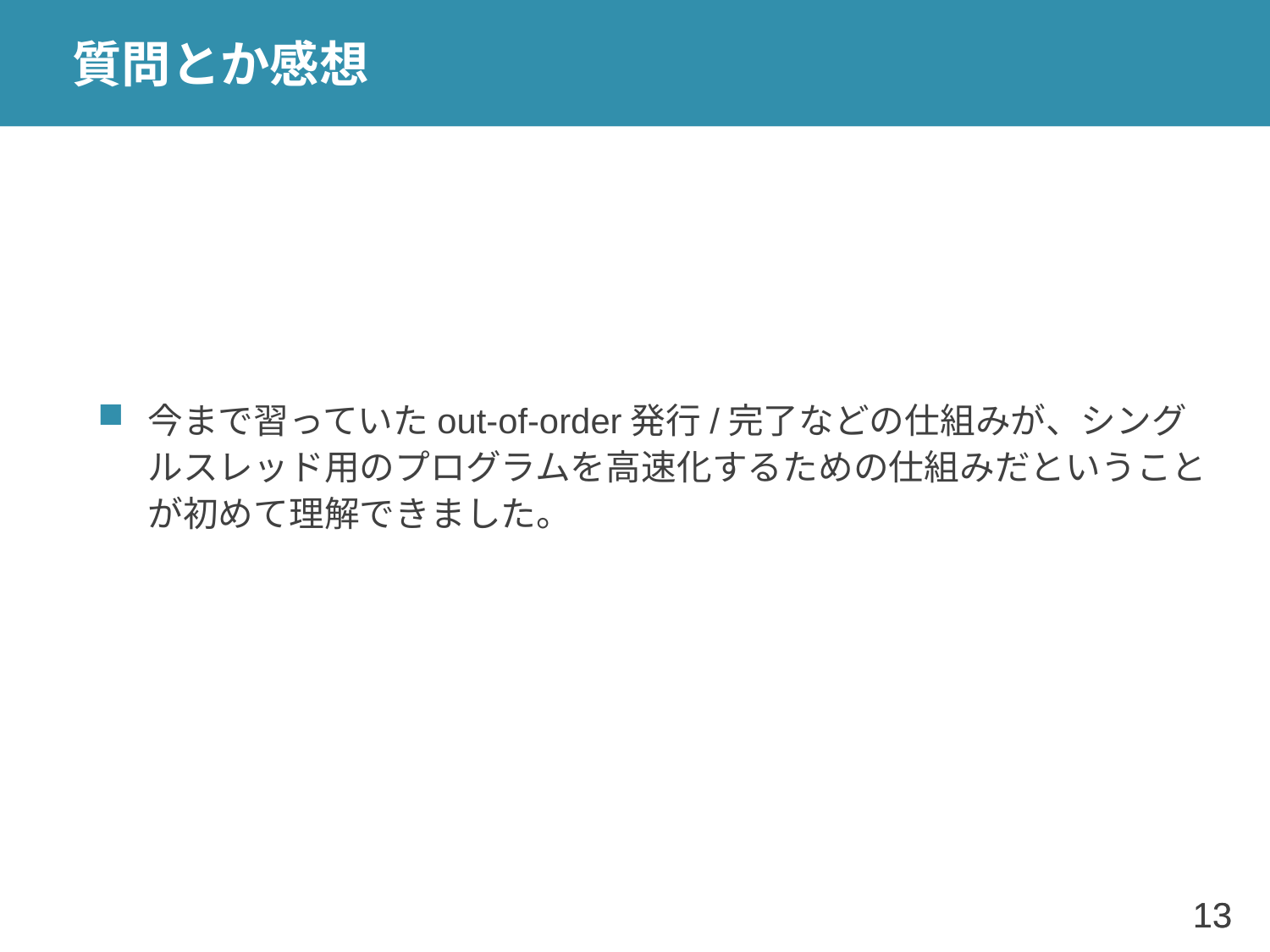

# 質問とか感想
今まで習っていたout-of-order発行/完了などの仕組みが、シングルスレッド用のプログラムを高速化するための仕組みだということが初めて理解できました。